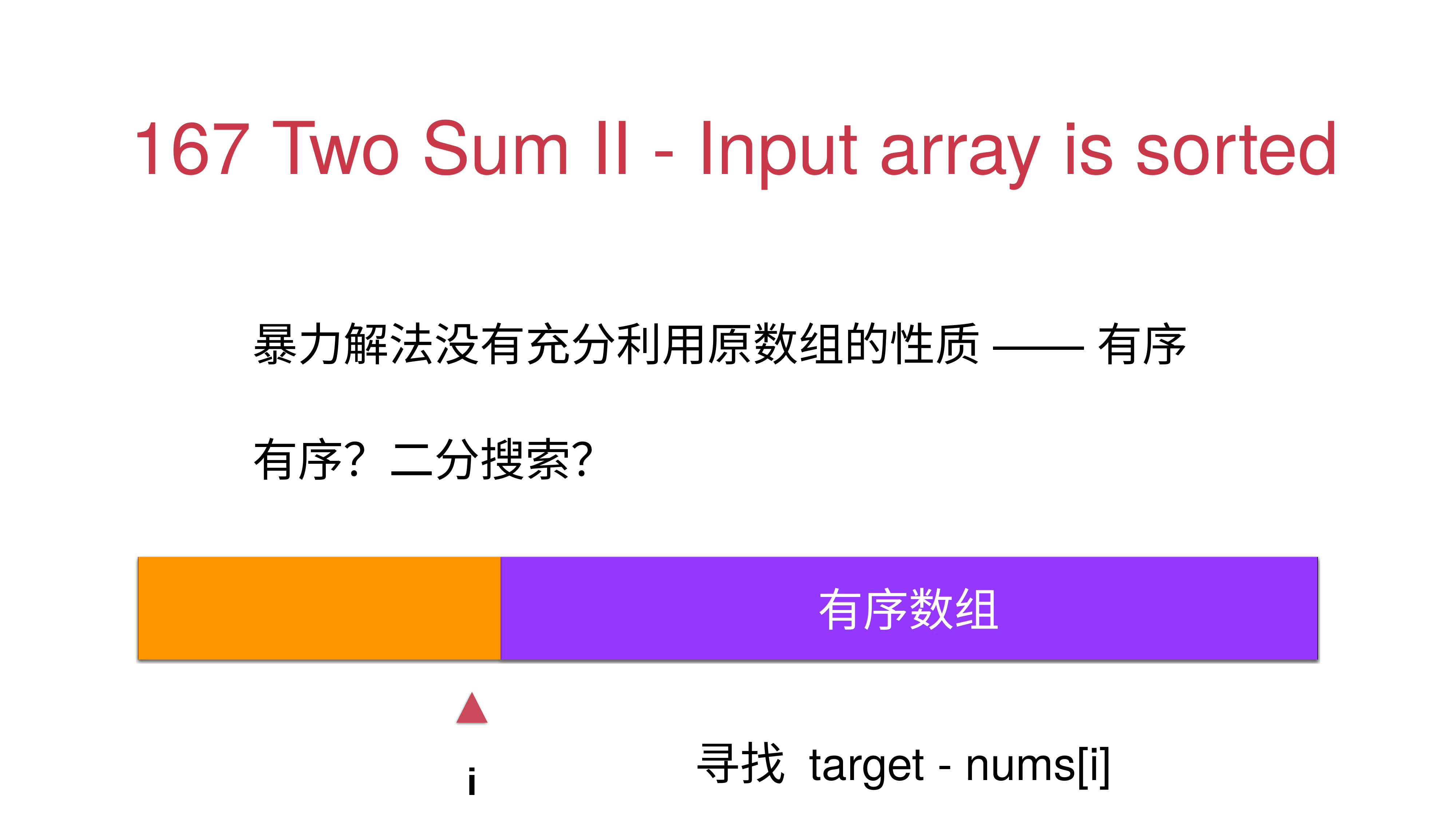

# 167 Two Sum II - Input array is sorted
暴力解法没有充分利用原数组的性质 —— 有序
有序？二分搜索？

有序数组

i
寻找 target - nums[i]